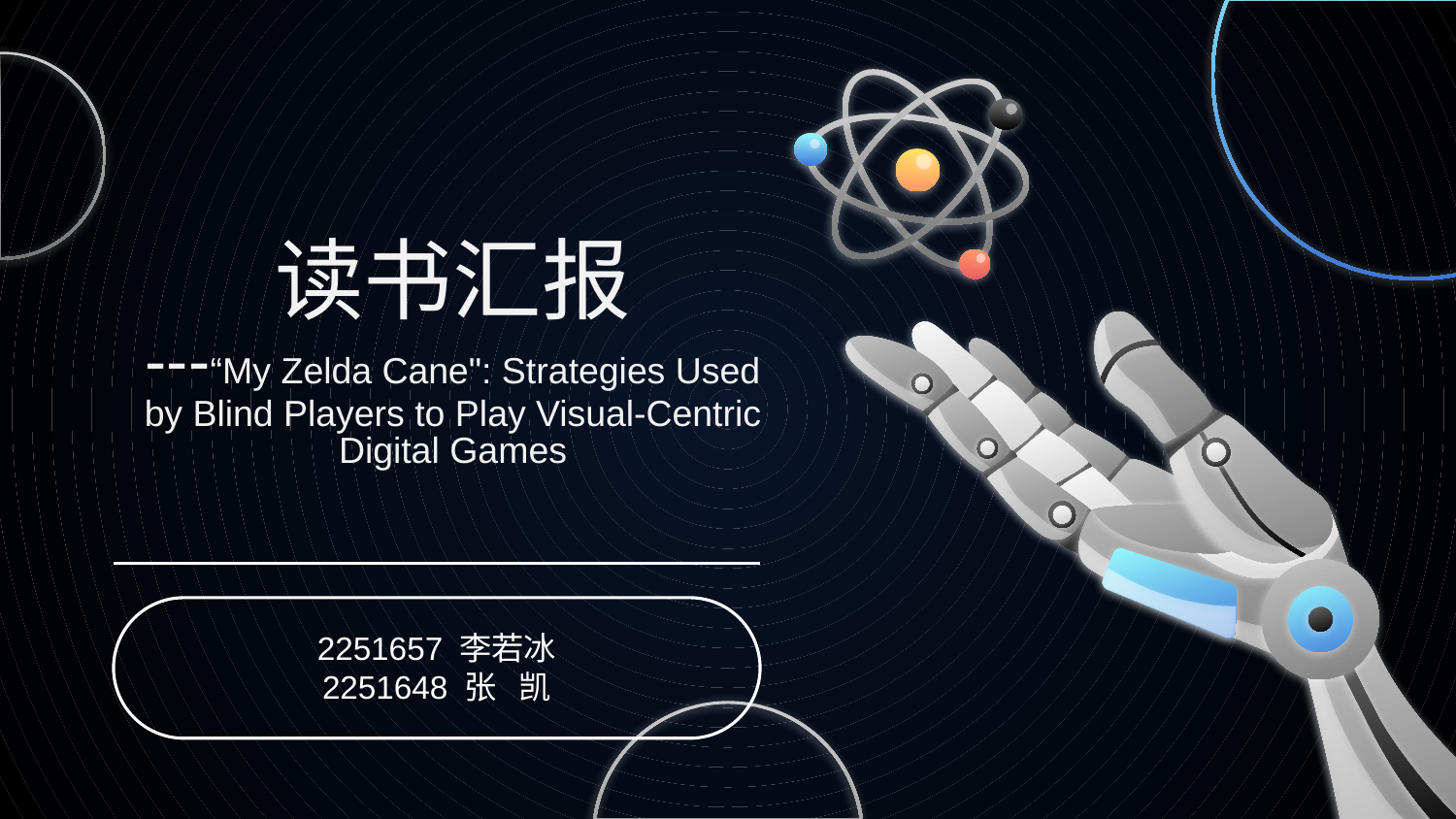

# 读书汇报 ---“My Zelda Cane": Strategies Used by Blind Players to Play Visual-Centric Digital Games

2251657 李若冰
2251648 张   凯